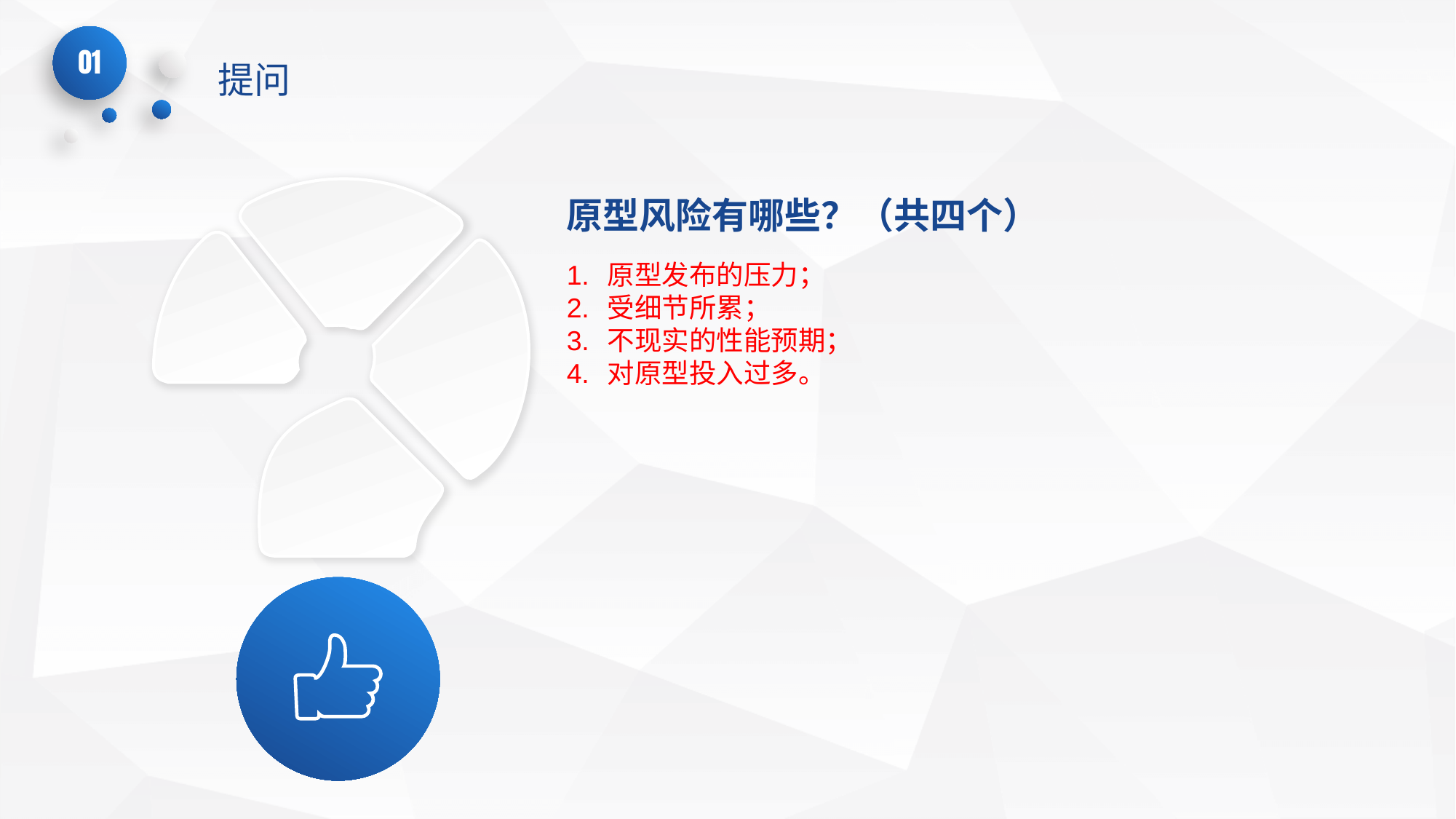

01

提问

原型风险有哪些？（共四个）
原型发布的压力；
受细节所累；
不现实的性能预期；
对原型投入过多。